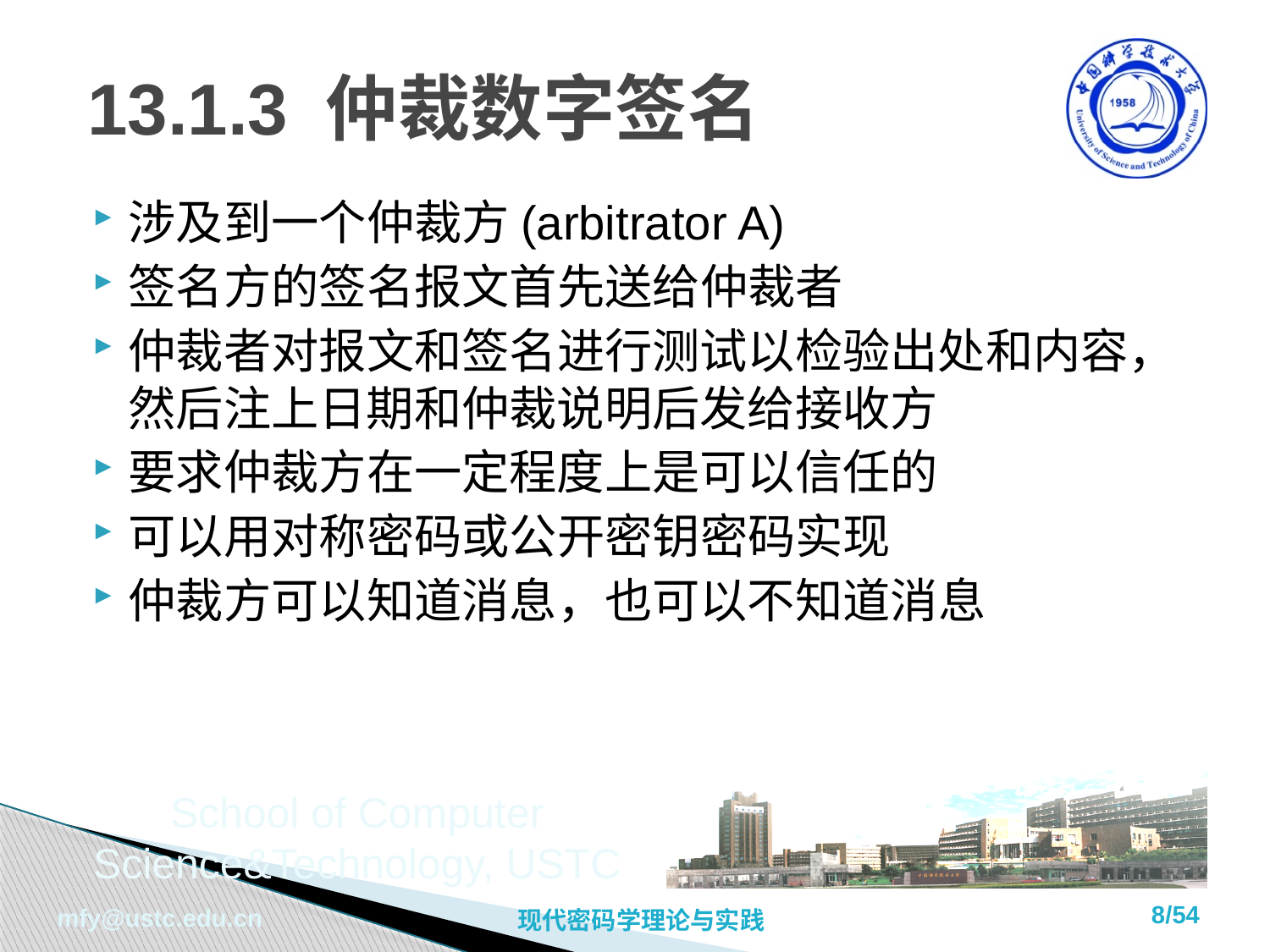

# 13.1.3 仲裁数字签名
涉及到一个仲裁方(arbitrator A)
签名方的签名报文首先送给仲裁者
仲裁者对报文和签名进行测试以检验出处和内容，然后注上日期和仲裁说明后发给接收方
要求仲裁方在一定程度上是可以信任的
可以用对称密码或公开密钥密码实现
仲裁方可以知道消息，也可以不知道消息